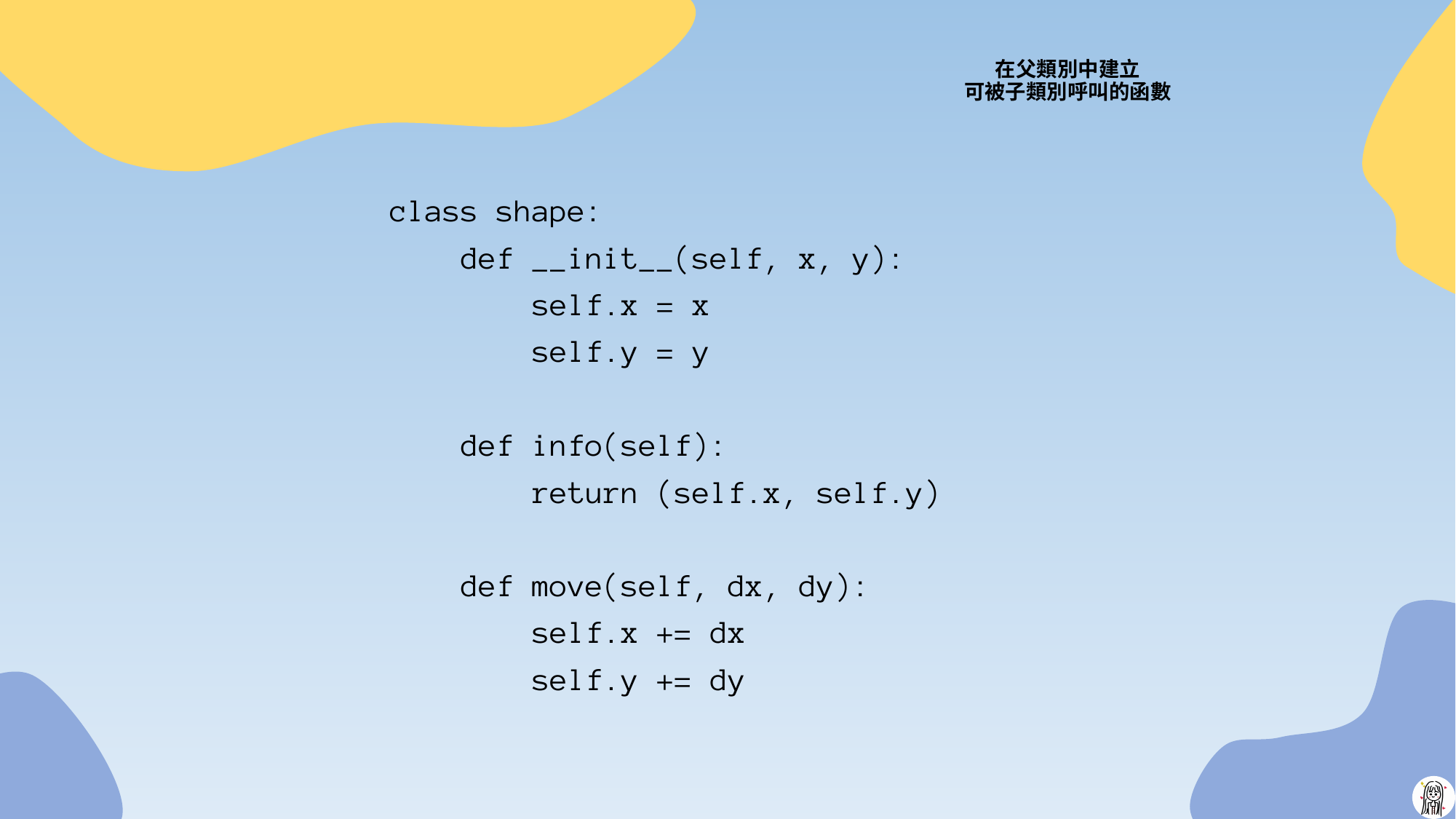

# 在父類別中建立 可被子類別呼叫的函數
class shape:
    def __init__(self, x, y):
        self.x = x
        self.y = y

    def info(self):
        return (self.x, self.y)

    def move(self, dx, dy):
        self.x += dx
        self.y += dy
33